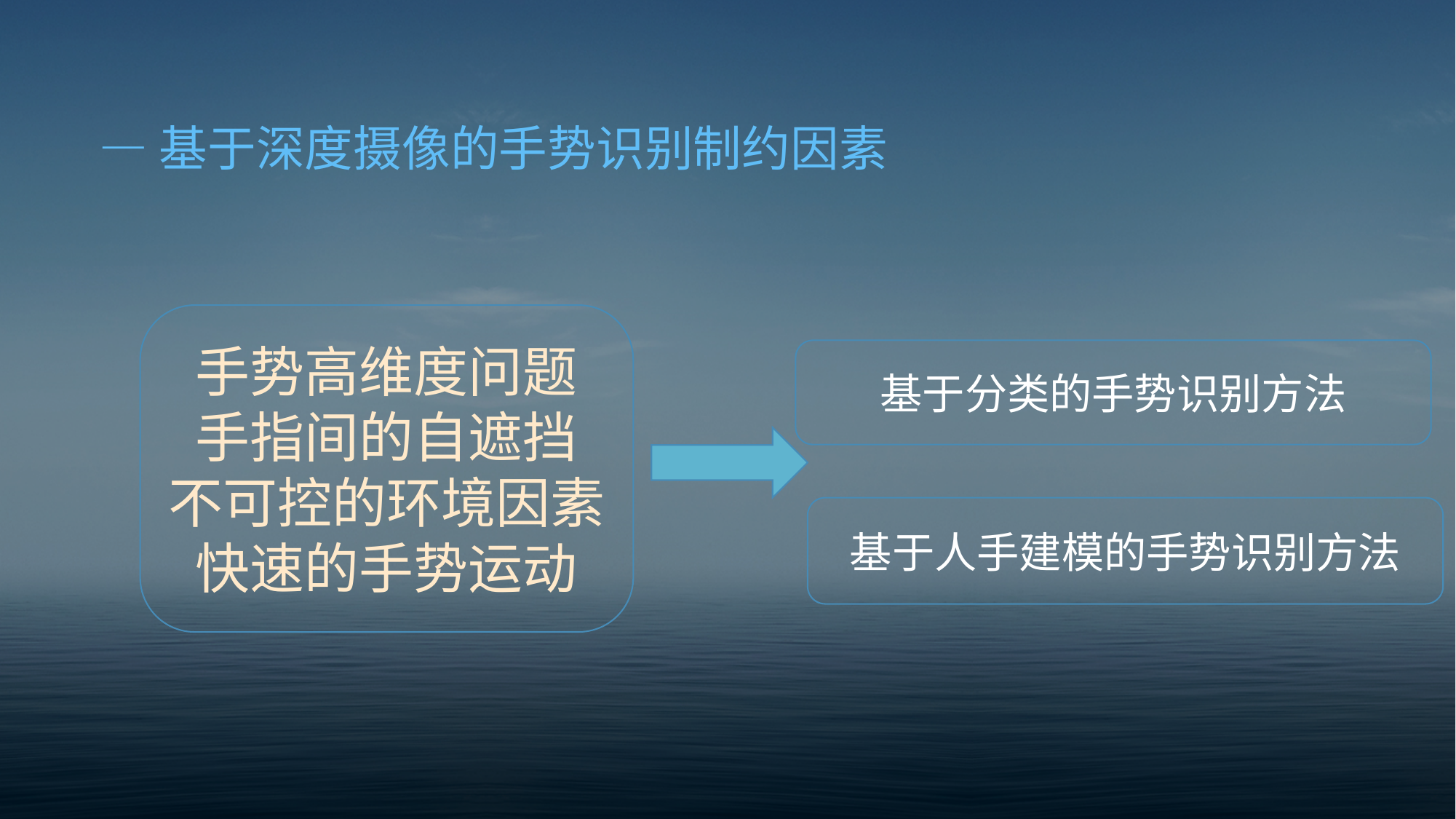

—基于深度摄像的手势识别制约因素
#
手势高维度问题
手指间的自遮挡
不可控的环境因素
快速的手势运动
基于分类的手势识别方法

基于人手建模的手势识别方法